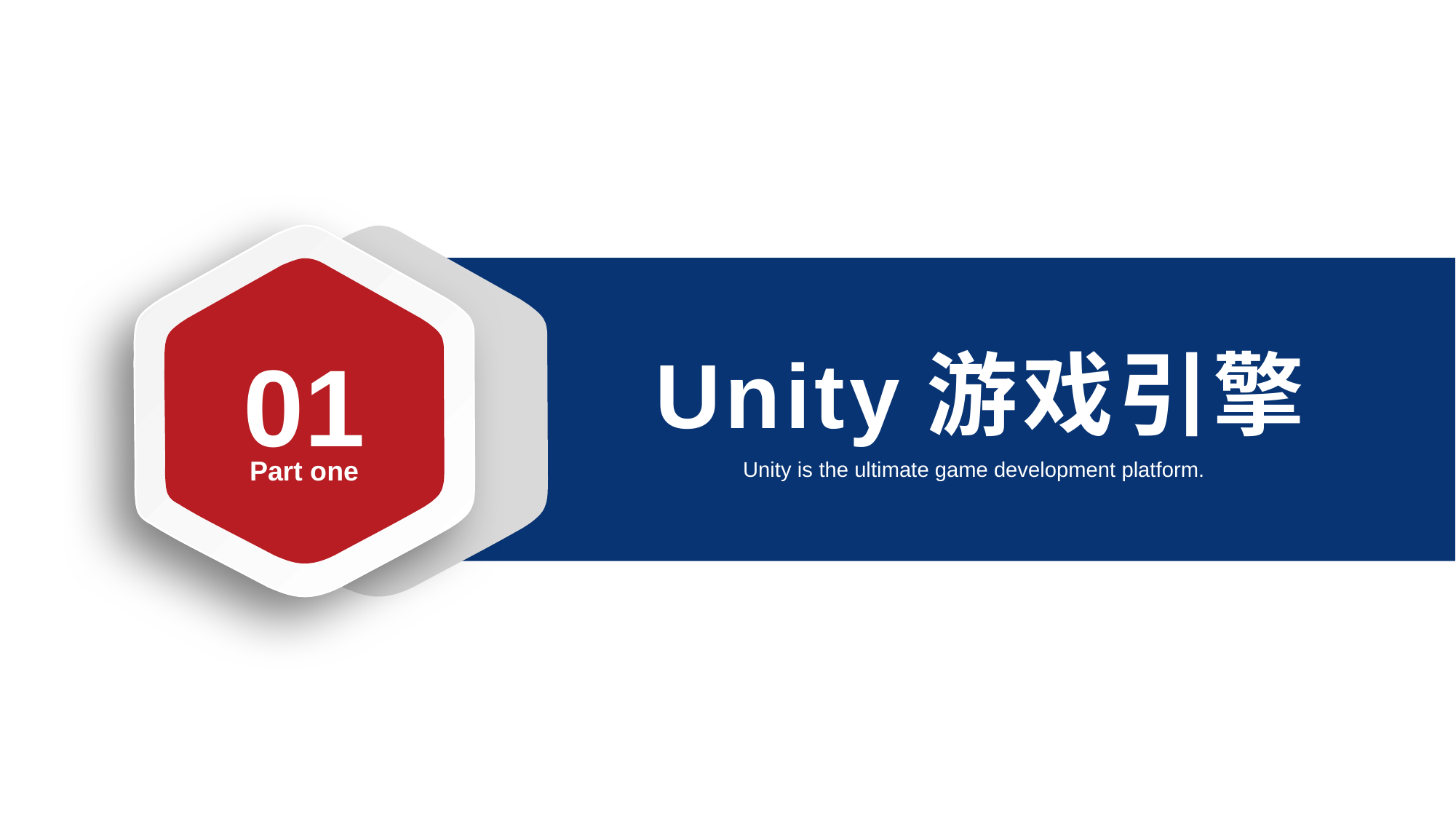

01
Unity游戏引擎
Unity is the ultimate game development platform.
Part one